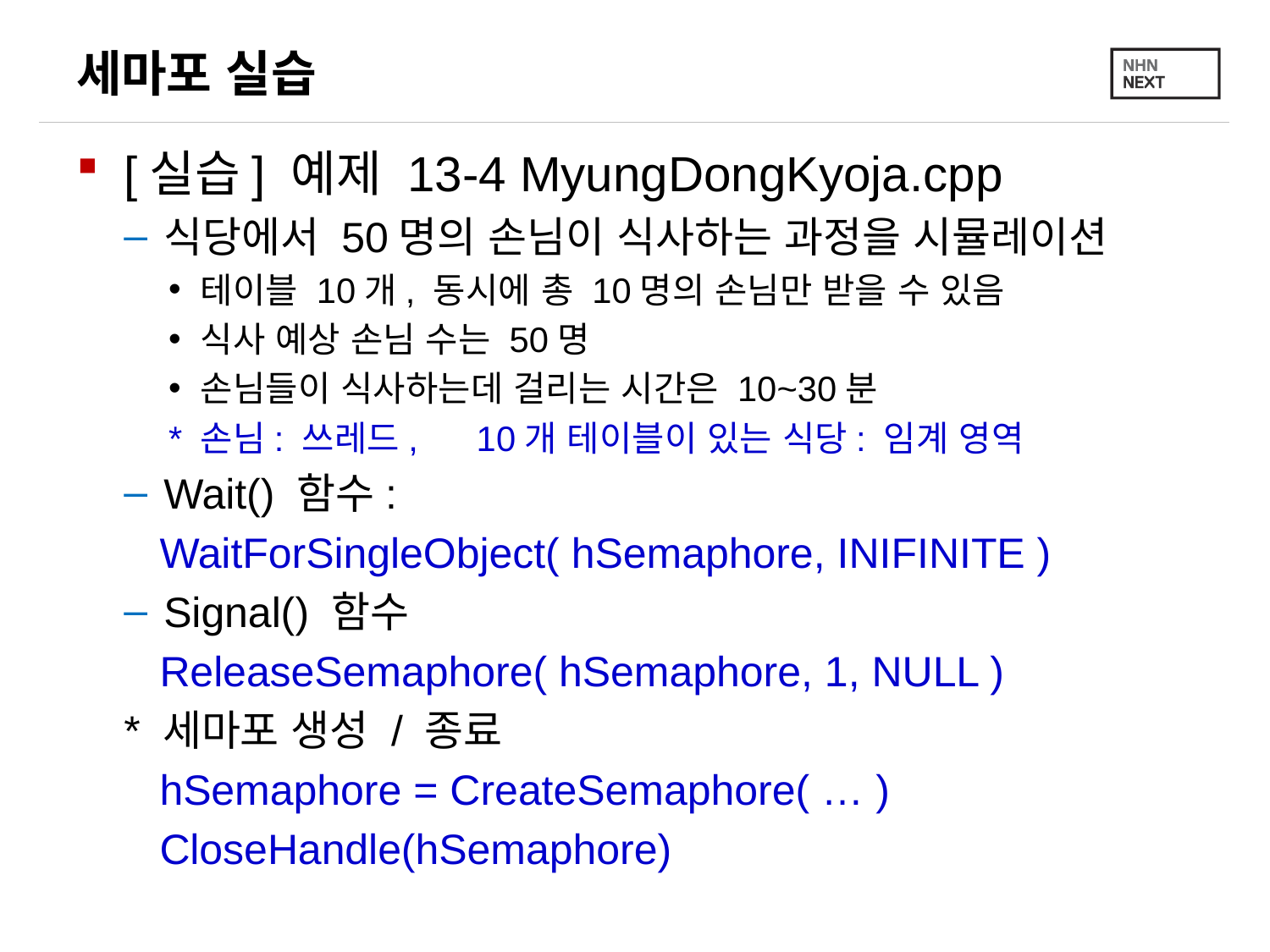

# 세마포 실습
[실습] 예제 13-4 MyungDongKyoja.cpp
식당에서 50명의 손님이 식사하는 과정을 시뮬레이션
테이블 10개, 동시에 총 10명의 손님만 받을 수 있음
식사 예상 손님 수는 50명
손님들이 식사하는데 걸리는 시간은 10~30분
* 손님: 쓰레드,      10개 테이블이 있는 식당: 임계 영역
Wait() 함수:
   WaitForSingleObject( hSemaphore, INIFINITE )
Signal() 함수
   ReleaseSemaphore( hSemaphore, 1, NULL )
* 세마포 생성 / 종료
   hSemaphore = CreateSemaphore( … )
   CloseHandle(hSemaphore)